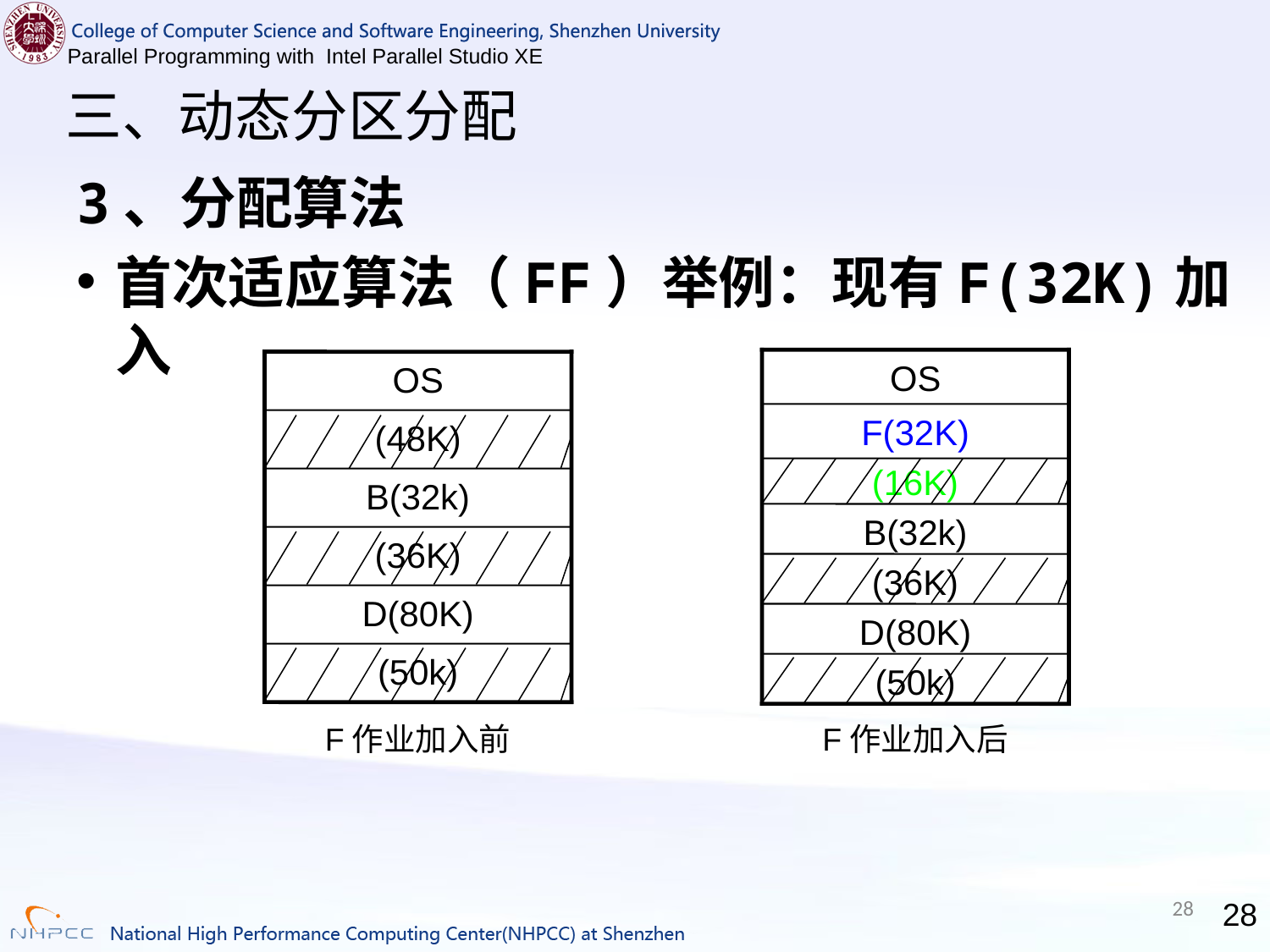

# 三、动态分区分配
3、分配算法
首次适应算法（FF）举例：现有F(32K)加入
OS

F(32K)
(16K)

B(32k)

(36K)

D(80K)

(50k)

F作业加入后
OS

(48K)

B(32k)

(36K)

D(80K)

(50k)

F作业加入前
28
28